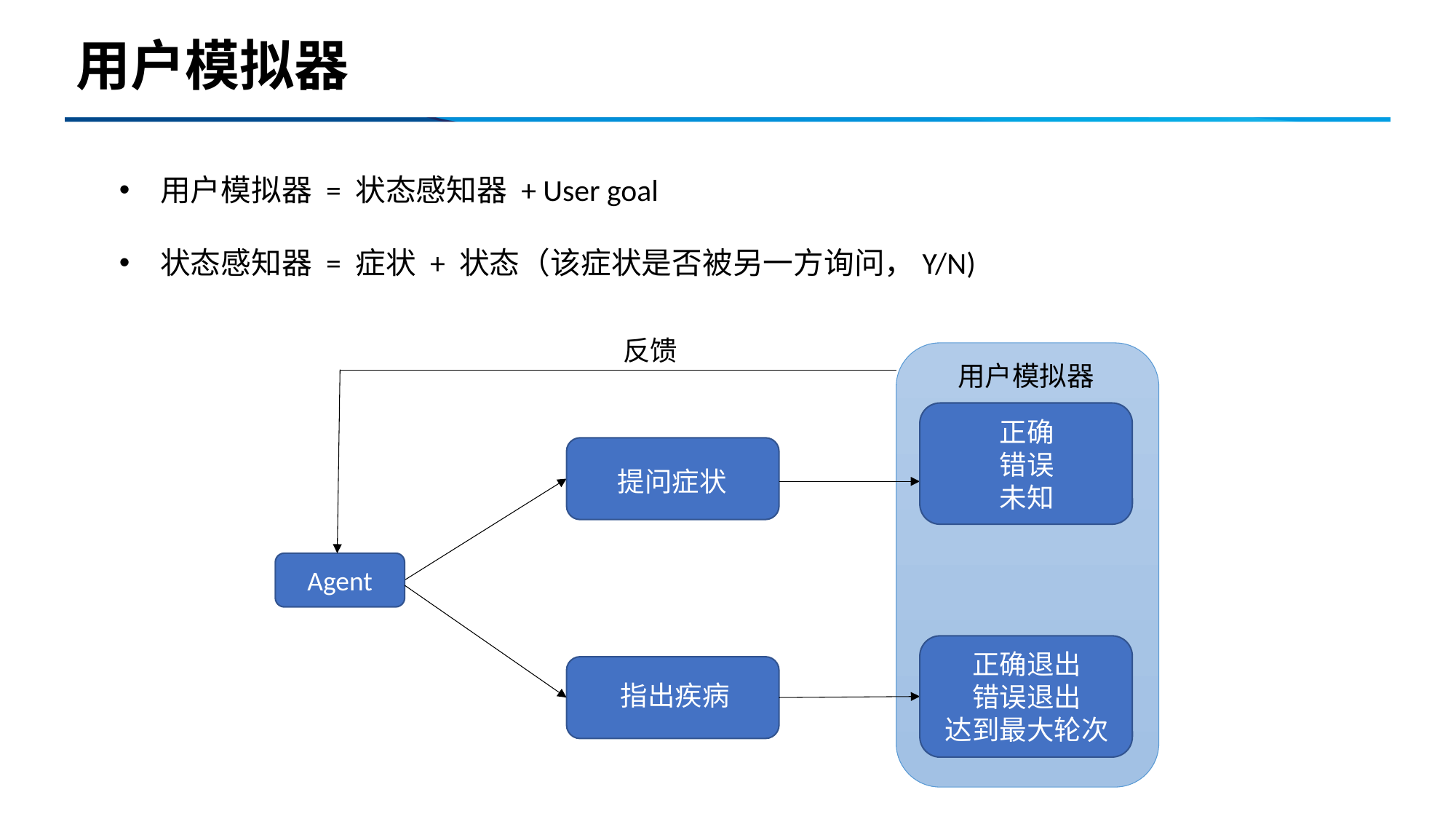

# 用户模拟器

用户模拟器 = 状态感知器 + User goal

状态感知器 = 症状 + 状态（该症状是否被另一方询问，Y/N)
反馈

用户模拟器

正确
错误
未知

提问症状
Agent

正确退出
错误退出
达到最大轮次

指出疾病